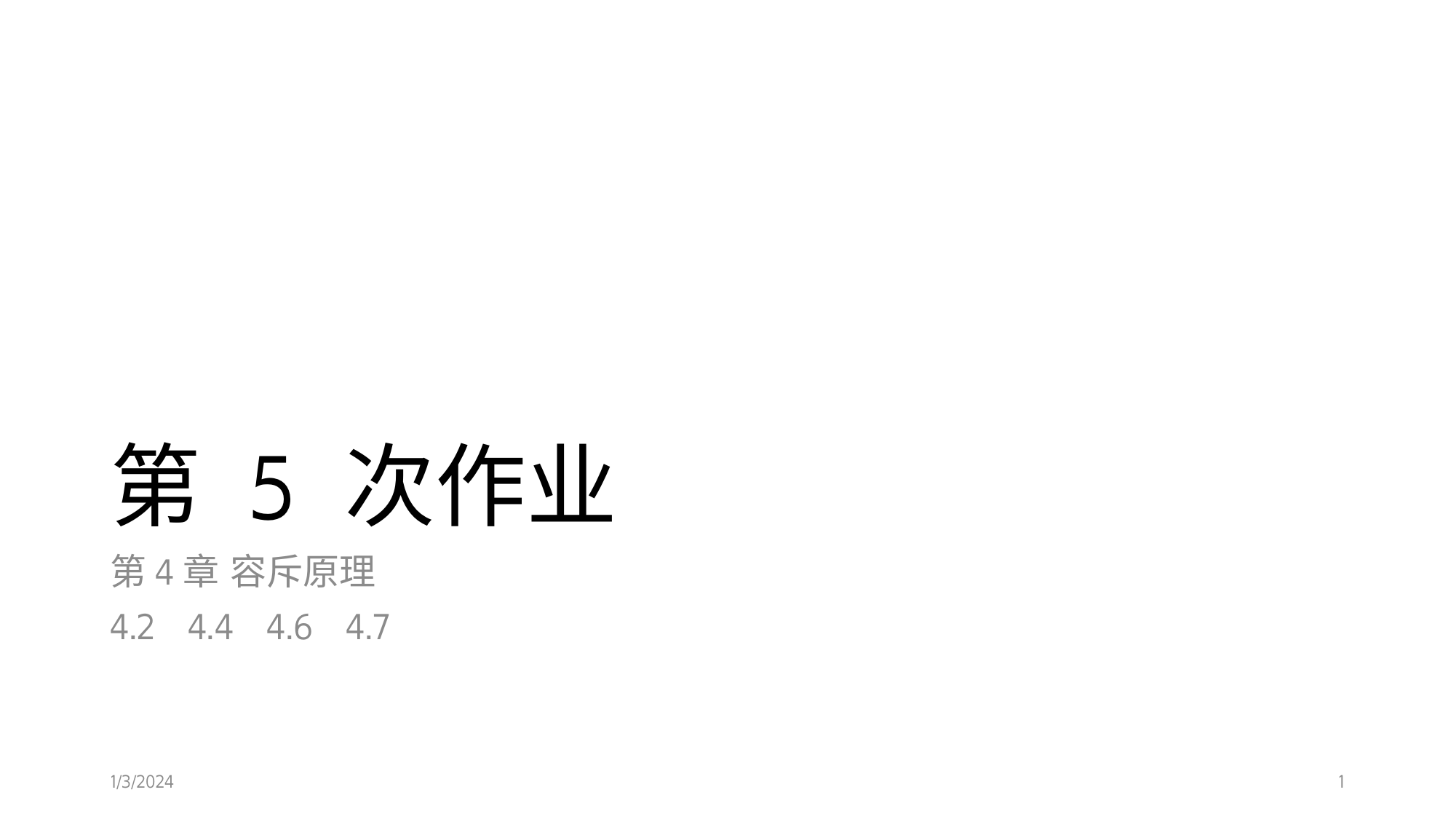

# 第 5 次作业
第4章 容斥原理
4.2   4.4   4.6   4.7
1/3/2024